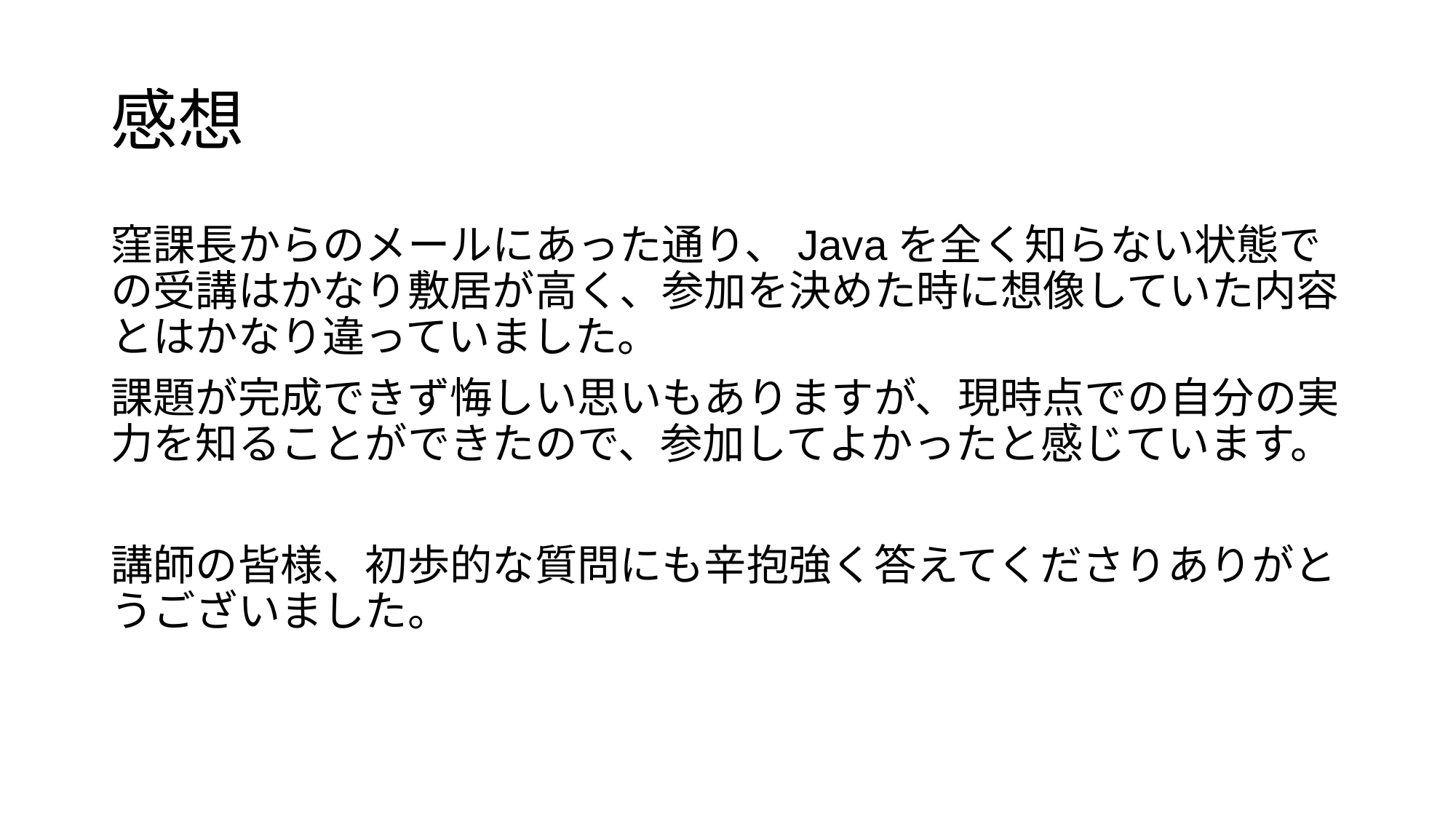

# 感想
窪課長からのメールにあった通り、Javaを全く知らない状態での受講はかなり敷居が高く、参加を決めた時に想像していた内容とはかなり違っていました。
課題が完成できず悔しい思いもありますが、現時点での自分の実力を知ることができたので、参加してよかったと感じています。

講師の皆様、初歩的な質問にも辛抱強く答えてくださりありがとうございました。